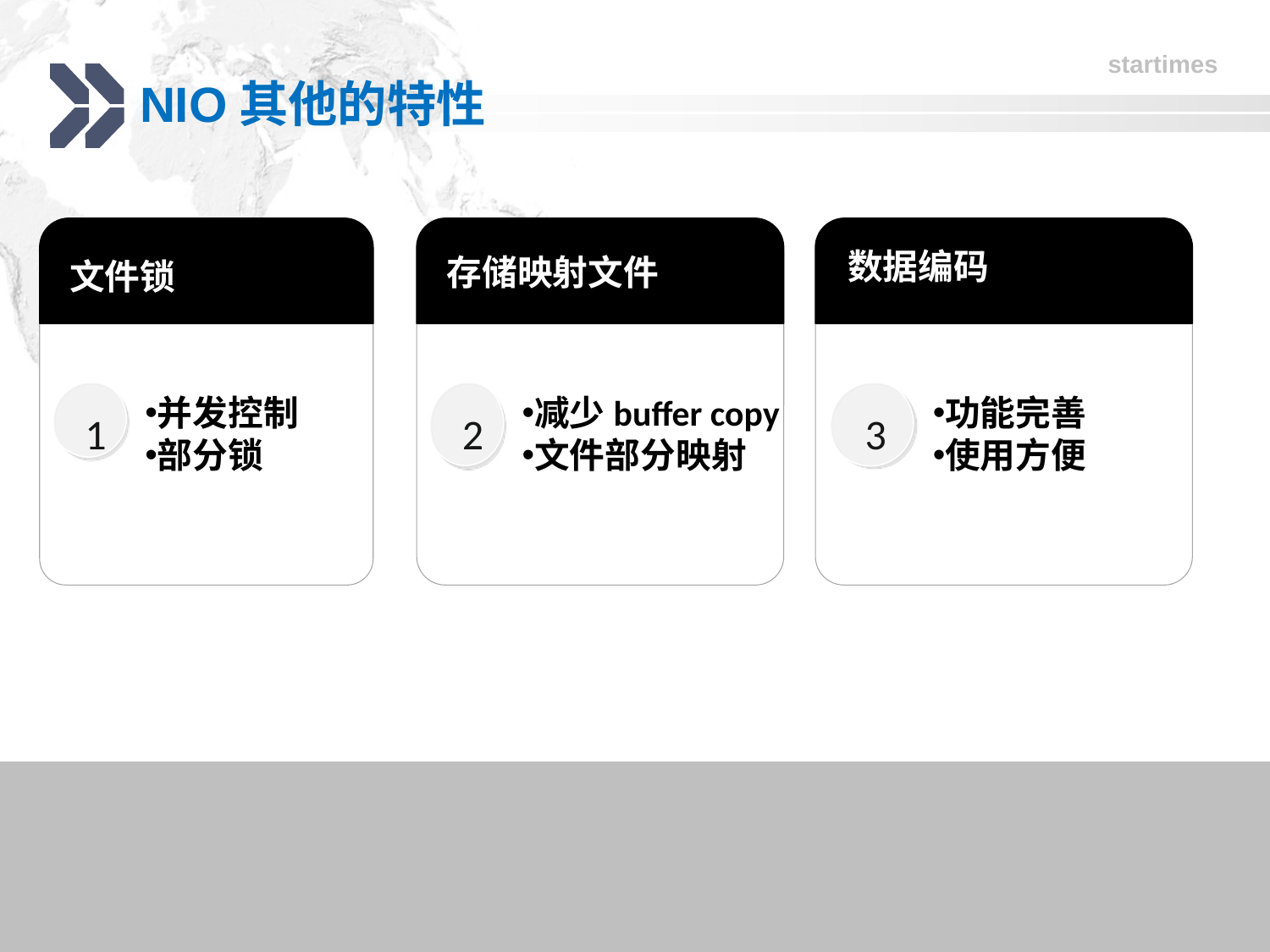

# NIO其他的特性

文件锁

1
并发控制
部分锁

数据编码

3
功能完善
使用方便

存储映射文件

2
减少buffer copy
文件部分映射